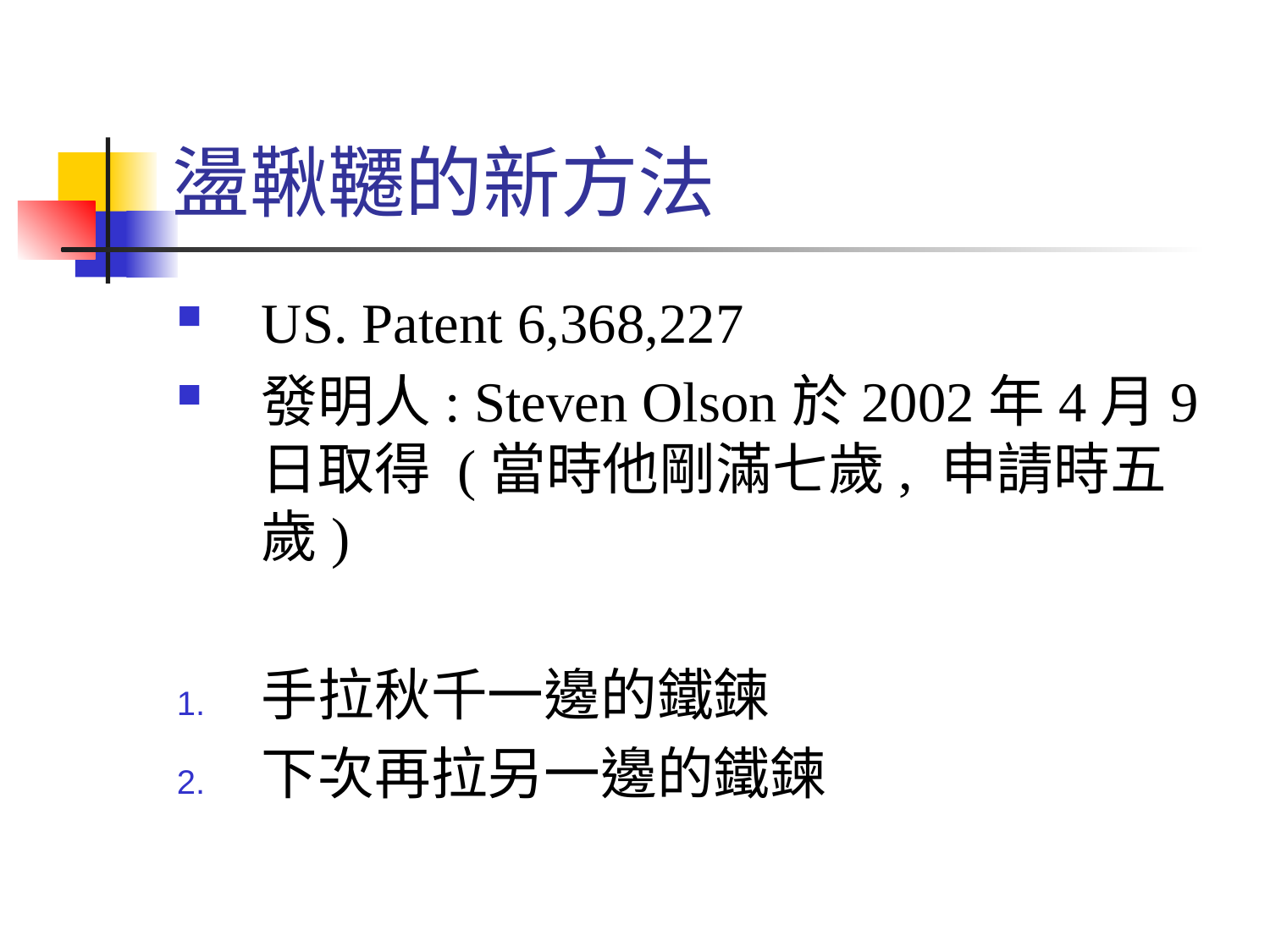

# 盪鞦韆的新方法
US. Patent 6,368,227
發明人: Steven Olson於2002年4月9日取得 (當時他剛滿七歲, 申請時五歲)

手拉秋千一邊的鐵鍊
下次再拉另一邊的鐵鍊